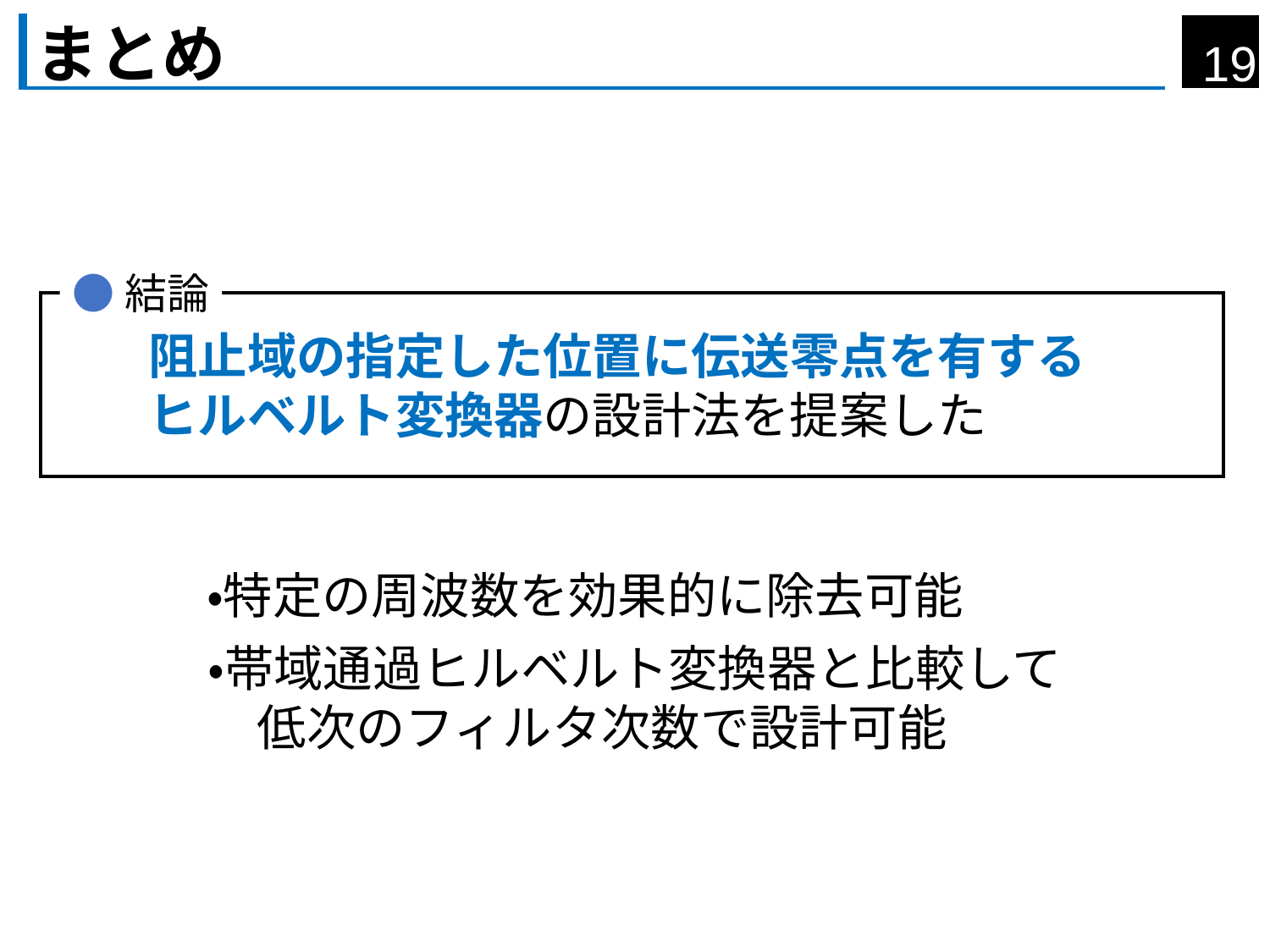

# まとめ
●結論

阻止域の指定した位置に伝送零点を有する
ヒルベルト変換器の設計法を提案した
・特定の周波数を効果的に除去可能
・帯域通過ヒルベルト変換器と比較して
　低次のフィルタ次数で設計可能